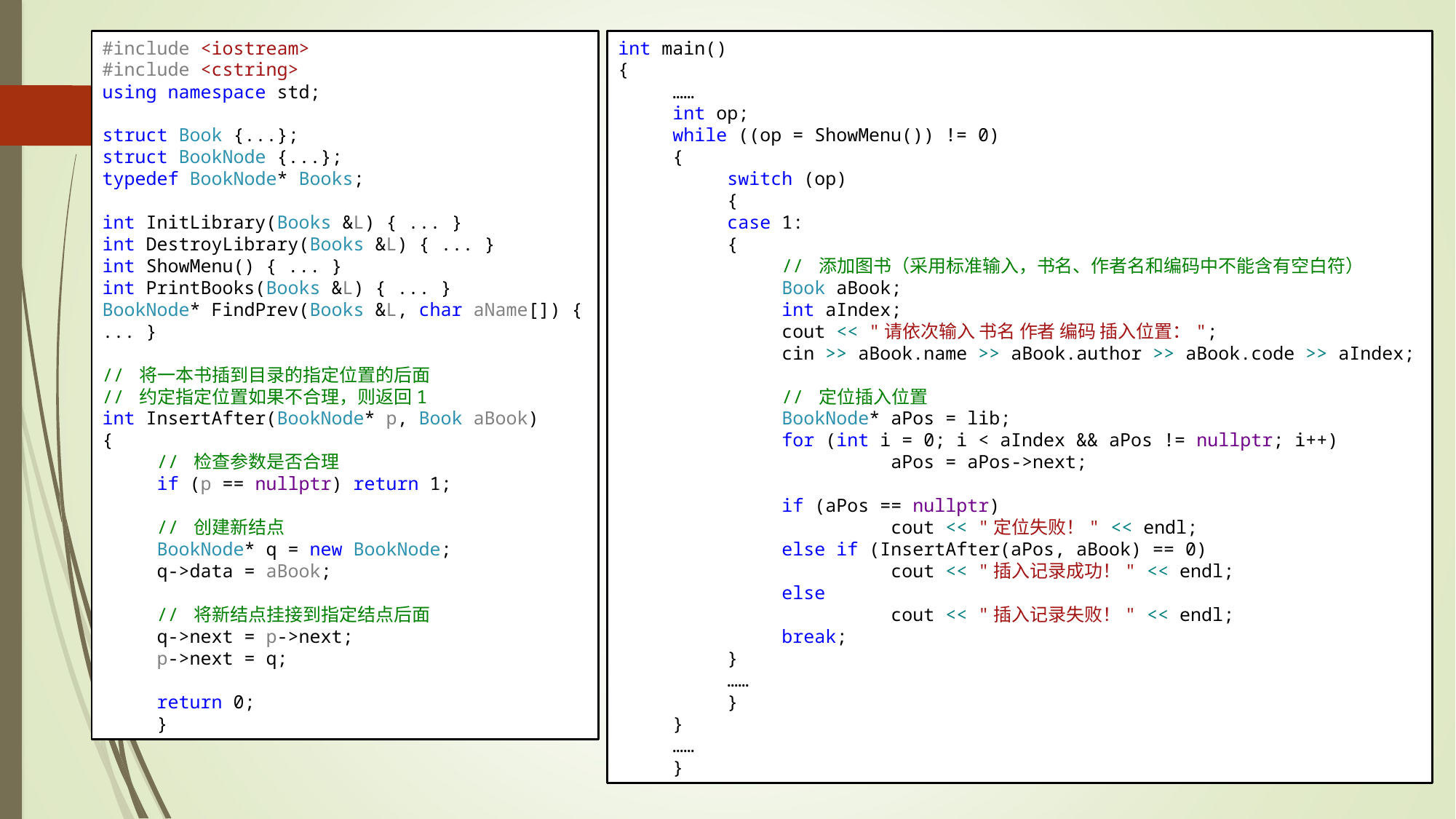

#include <iostream>
#include <cstring>
using namespace std;

struct Book {...};
struct BookNode {...};
typedef BookNode* Books;

int InitLibrary(Books &L) { ... }
int DestroyLibrary(Books &L) { ... }
int ShowMenu() { ... }
int PrintBooks(Books &L) { ... }
BookNode* FindPrev(Books &L, char aName[]) { ... }

// 将一本书插到目录的指定位置的后面
// 约定指定位置如果不合理，则返回1
int InsertAfter(BookNode* p, Book aBook)
{
// 检查参数是否合理
if (p == nullptr) return 1;

// 创建新结点
BookNode* q = new BookNode;
q->data = aBook;

// 将新结点挂接到指定结点后面
q->next = p->next;
p->next = q;

return 0;
}
int main()
{
……
int op;
while ((op = ShowMenu()) != 0)
{
switch (op)
{
case 1:
{
// 添加图书（采用标准输入，书名、作者名和编码中不能含有空白符）
Book aBook;
int aIndex;
cout << "请依次输入 书名 作者 编码 插入位置：";
cin >> aBook.name >> aBook.author >> aBook.code >> aIndex;

// 定位插入位置
BookNode* aPos = lib;
for (int i = 0; i < aIndex && aPos != nullptr; i++)
	aPos = aPos->next;

if (aPos == nullptr)
	cout << "定位失败！" << endl;
else if (InsertAfter(aPos, aBook) == 0)
	cout << "插入记录成功！" << endl;
else
	cout << "插入记录失败！" << endl;
break;
}
……
}
}
……
}